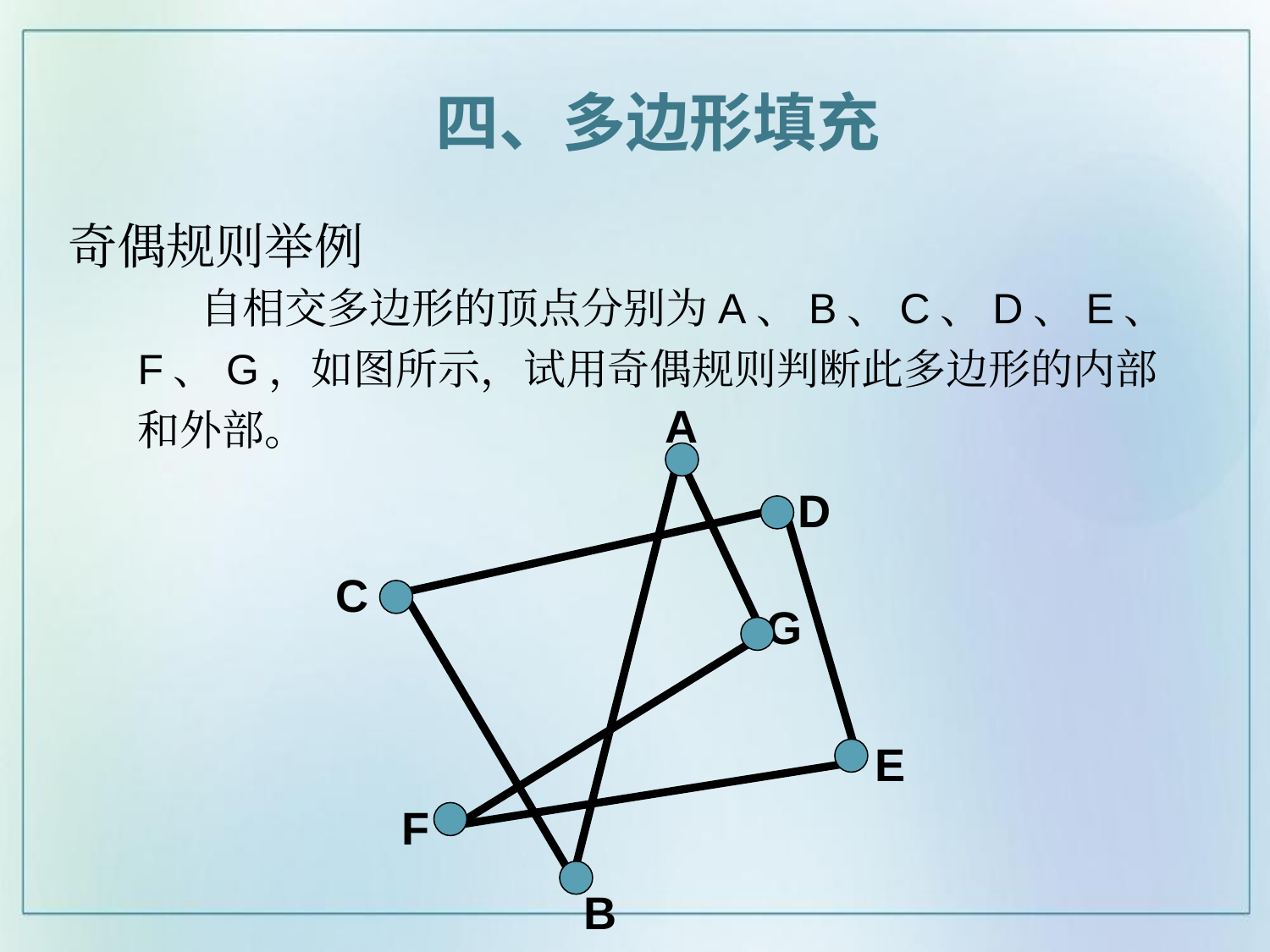

四、多边形填充
# 奇偶规则举例
自相交多边形的顶点分别为A、B、C、D、E、F、G，如图所示，试用奇偶规则判断此多边形的内部和外部。
A

D

C

G

E

F

B